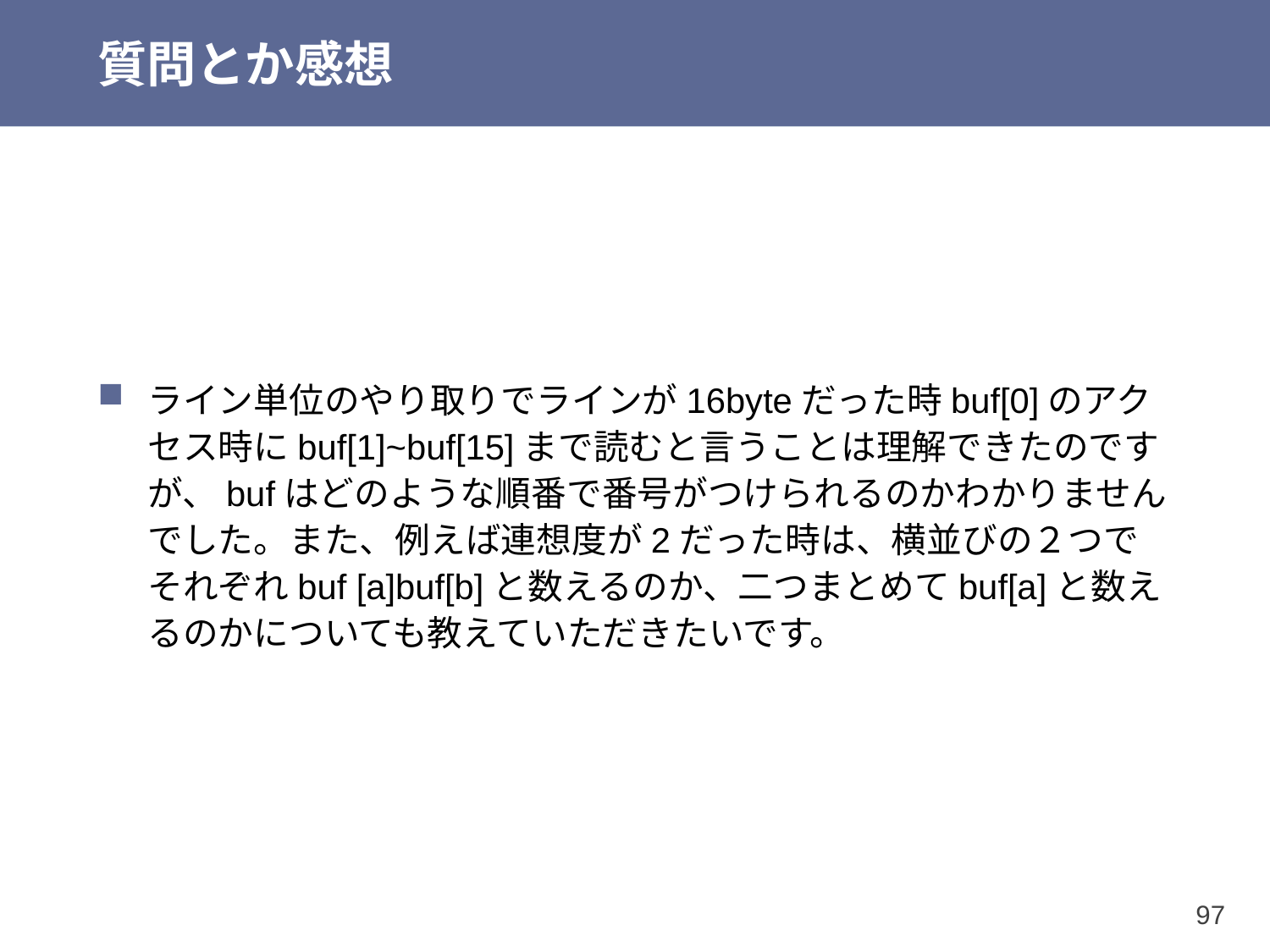

# 質問とか感想
ライン単位のやり取りでラインが16byteだった時buf[0]のアクセス時にbuf[1]~buf[15]まで読むと言うことは理解できたのですが、bufはどのような順番で番号がつけられるのかわかりませんでした。また、例えば連想度が2だった時は、横並びの２つでそれぞれbuf [a]buf[b]と数えるのか、二つまとめてbuf[a]と数えるのかについても教えていただきたいです。